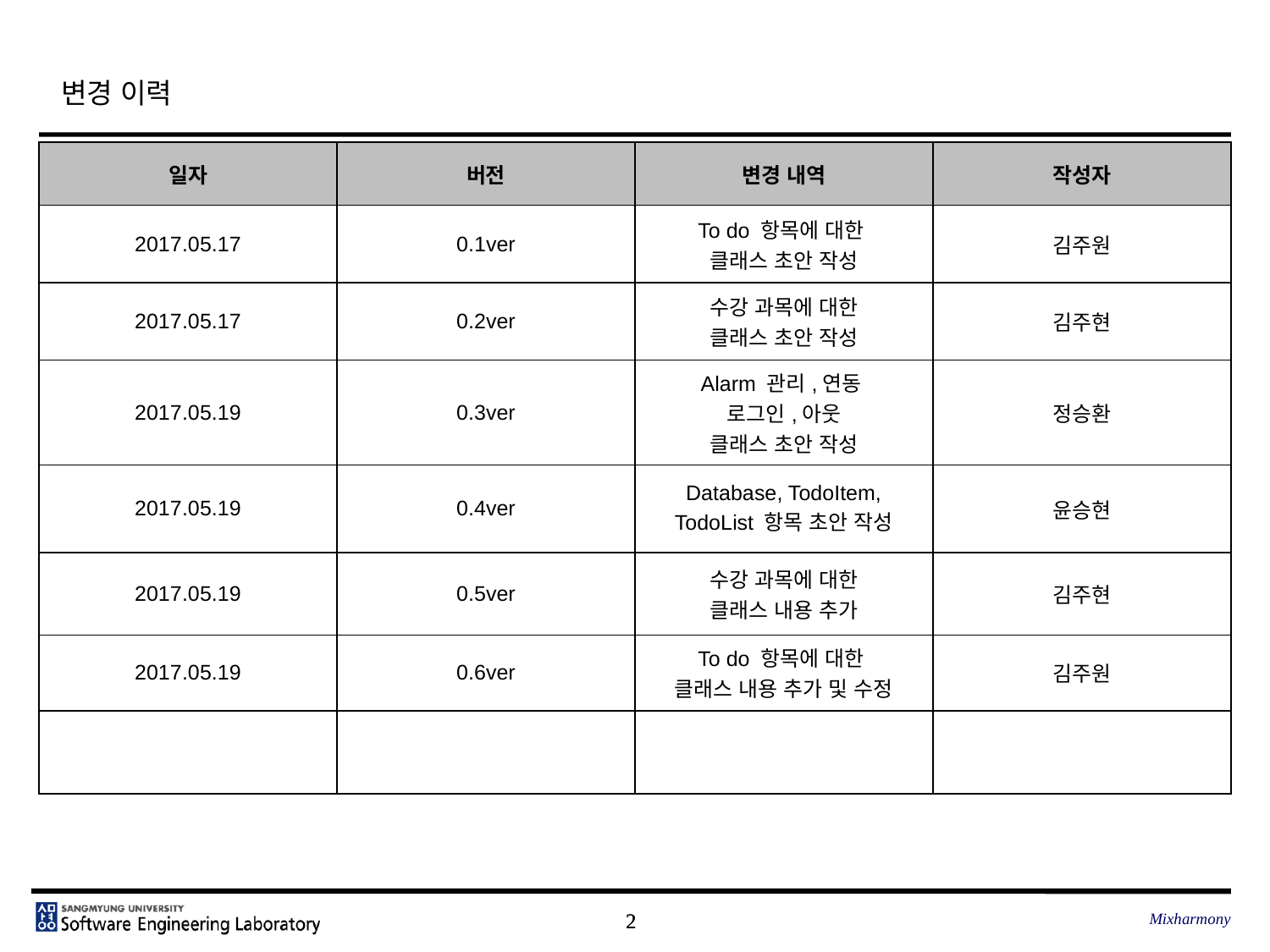

# 변경 이력
| 일자 | 버전 | 변경 내역 | 작성자 |
| --- | --- | --- | --- |
| 2017.05.17 | 0.1ver | To do 항목에 대한 클래스 초안 작성 | 김주원 |
| 2017.05.17 | 0.2ver | 수강 과목에 대한 클래스 초안 작성 | 김주현 |
| 2017.05.19 | 0.3ver | Alarm 관리,연동 로그인,아웃 클래스 초안 작성 | 정승환 |
| 2017.05.19 | 0.4ver | Database, TodoItem, TodoList 항목 초안 작성 | 윤승현 |
| 2017.05.19 | 0.5ver | 수강 과목에 대한 클래스 내용 추가 | 김주현 |
| 2017.05.19 | 0.6ver | To do 항목에 대한 클래스 내용 추가 및 수정 | 김주원 |
|  |  |  |  |
Mixharmony